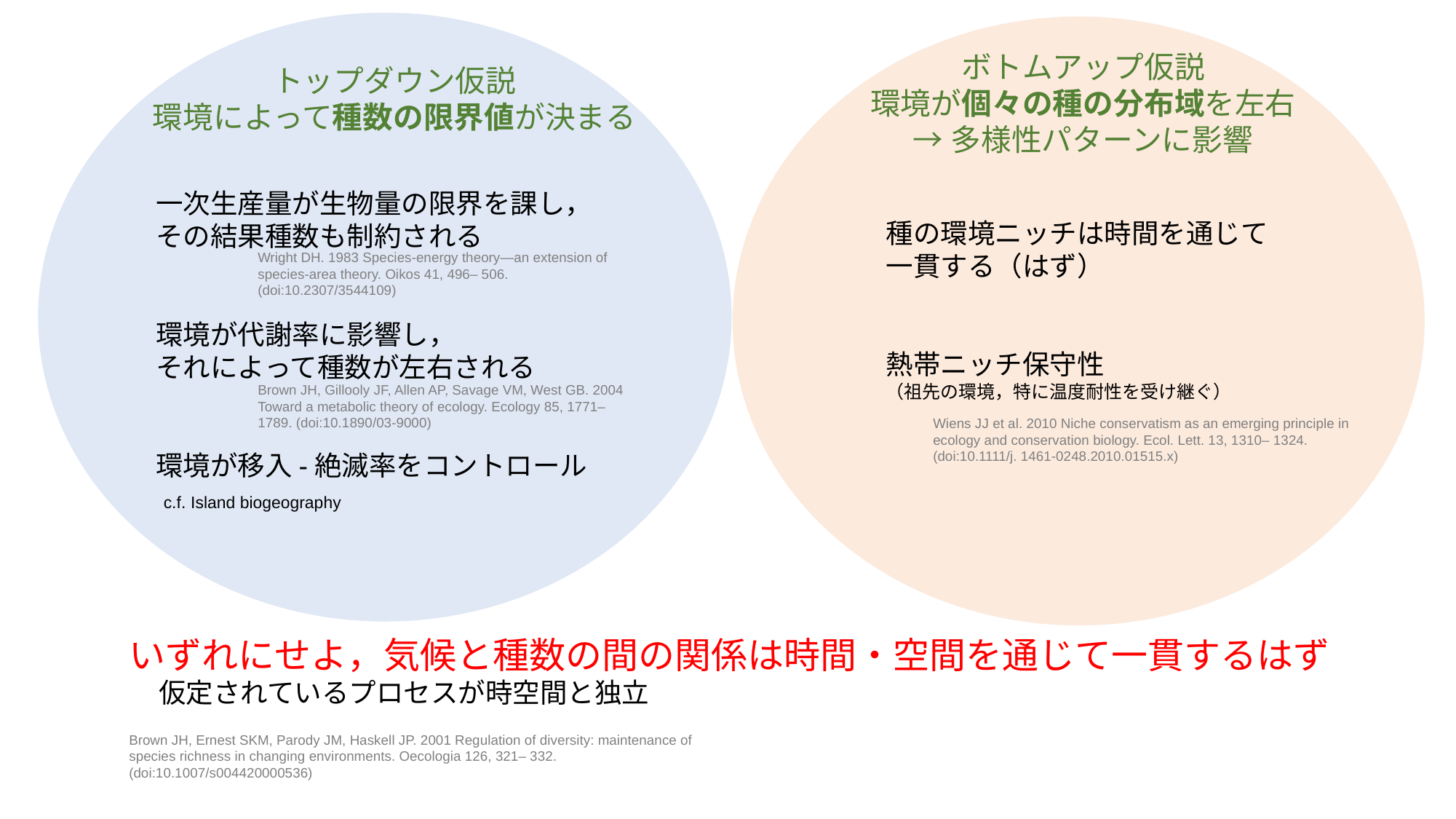

ボトムアップ仮説
環境が個々の種の分布域を左右
→多様性パターンに影響
トップダウン仮説
環境によって種数の限界値が決まる
一次生産量が生物量の限界を課し，その結果種数も制約される

環境が代謝率に影響し，
それによって種数が左右される

環境が移入-絶滅率をコントロール
 c.f. Island biogeography
種の環境ニッチは時間を通じて一貫する（はず）

熱帯ニッチ保守性
（祖先の環境，特に温度耐性を受け継ぐ）
Wright DH. 1983 Species-energy theory—an extension of species-area theory. Oikos 41, 496– 506. (doi:10.2307/3544109)
Brown JH, Gillooly JF, Allen AP, Savage VM, West GB. 2004 Toward a metabolic theory of ecology. Ecology 85, 1771– 1789. (doi:10.1890/03-9000)
Wiens JJ et al. 2010 Niche conservatism as an emerging principle in ecology and conservation biology. Ecol. Lett. 13, 1310– 1324. (doi:10.1111/j. 1461-0248.2010.01515.x)
いずれにせよ，気候と種数の間の関係は時間・空間を通じて一貫するはず
仮定されているプロセスが時空間と独立
Brown JH, Ernest SKM, Parody JM, Haskell JP. 2001 Regulation of diversity: maintenance of species richness in changing environments. Oecologia 126, 321– 332. (doi:10.1007/s004420000536)